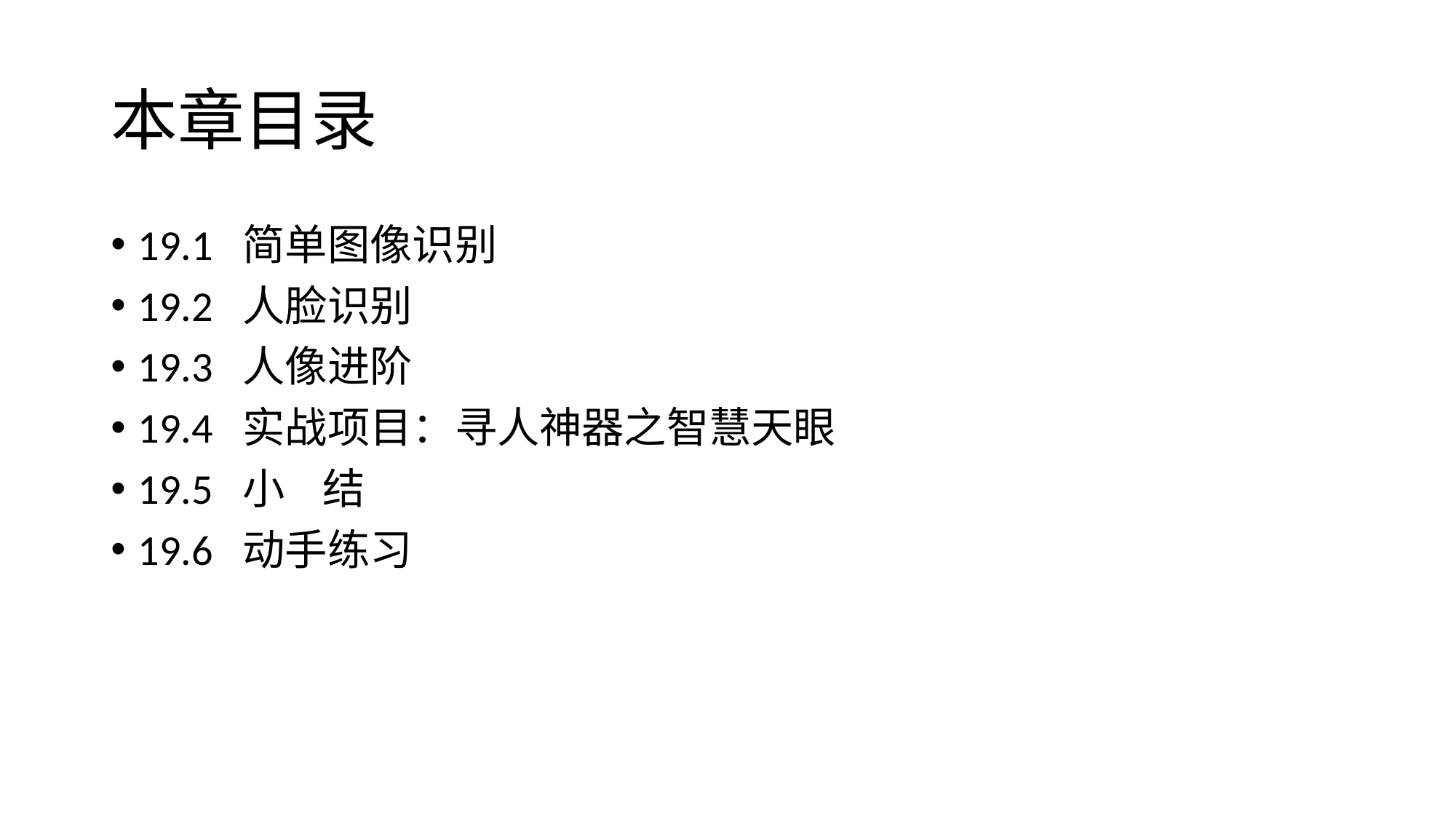

# 本章目录
19.1  简单图像识别
19.2  人脸识别
19.3  人像进阶
19.4  实战项目：寻人神器之智慧天眼
19.5  小    结
19.6  动手练习